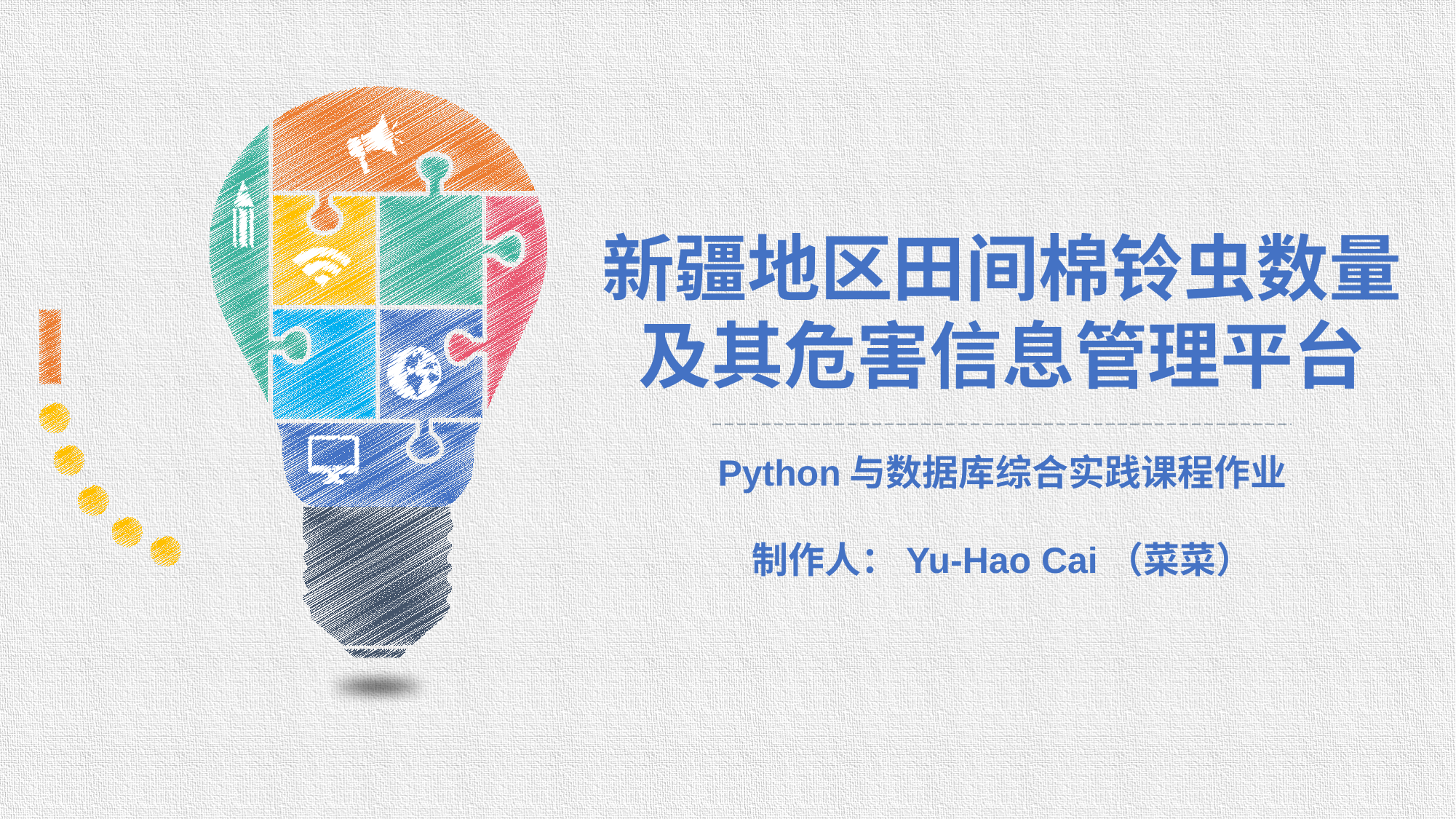

新疆地区田间棉铃虫数量及其危害信息管理平台
Python与数据库综合实践课程作业

制作人：Yu-Hao Cai（菜菜）